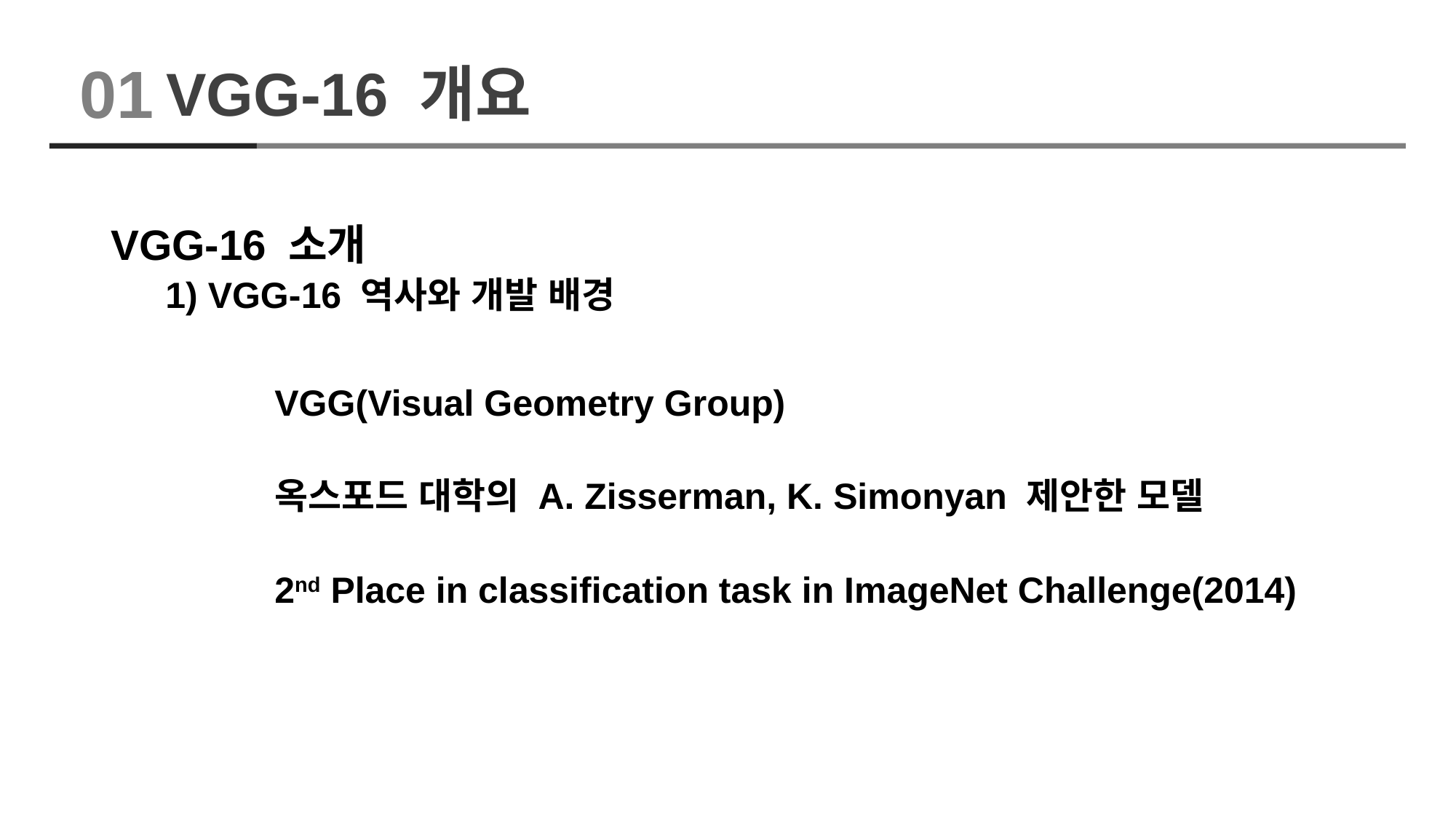

01
VGG-16 개요

VGG-16 소개
1) VGG-16 역사와 개발 배경

	VGG(Visual Geometry Group)

	옥스포드 대학의 A. Zisserman, K. Simonyan 제안한 모델

	2nd Place in classification task in ImageNet Challenge(2014)